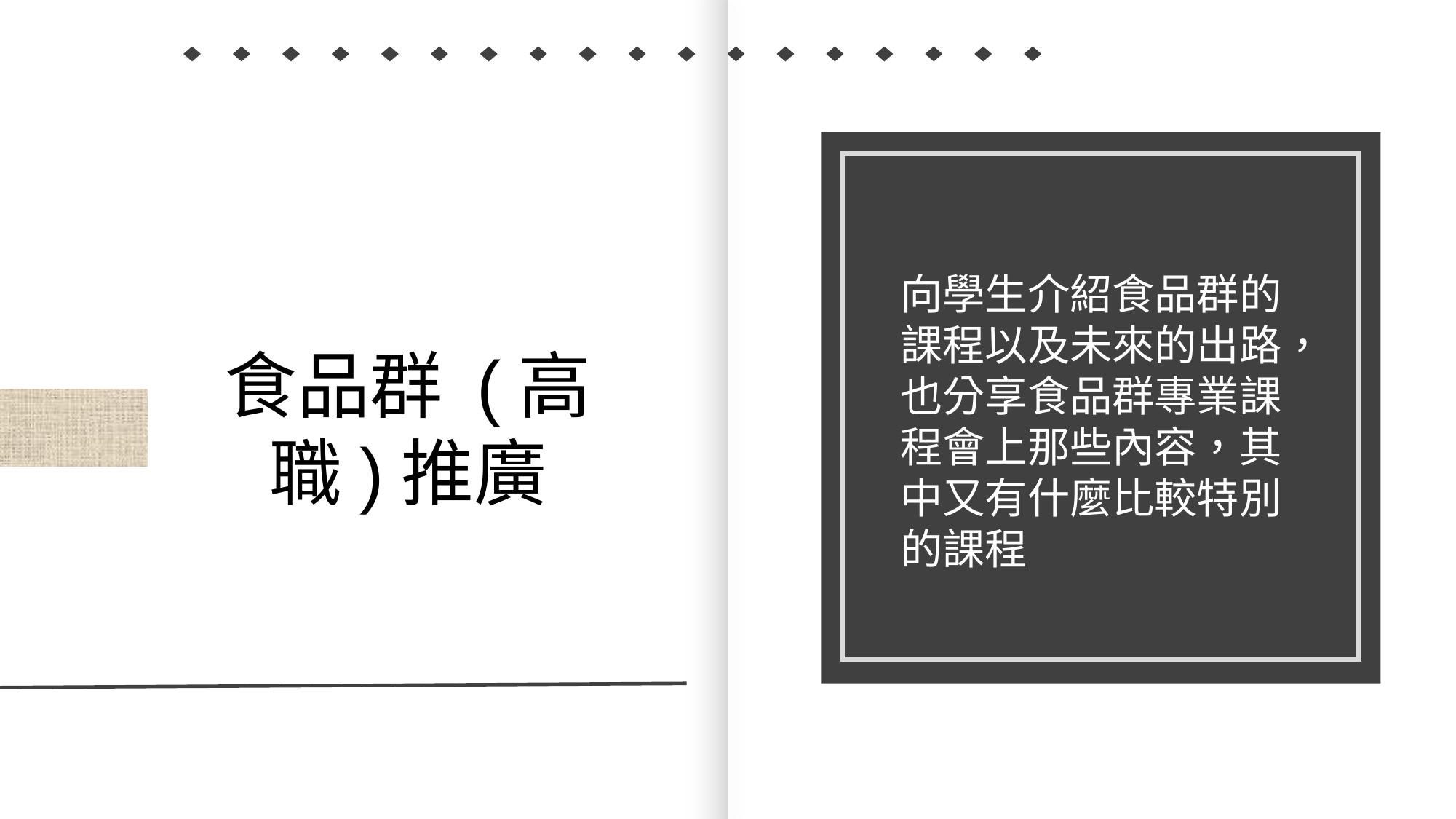

向學生介紹食品群的課程以及未來的出路，也分享食品群專業課程會上那些內容，其中又有什麼比較特別的課程
食品群 (高職)推廣